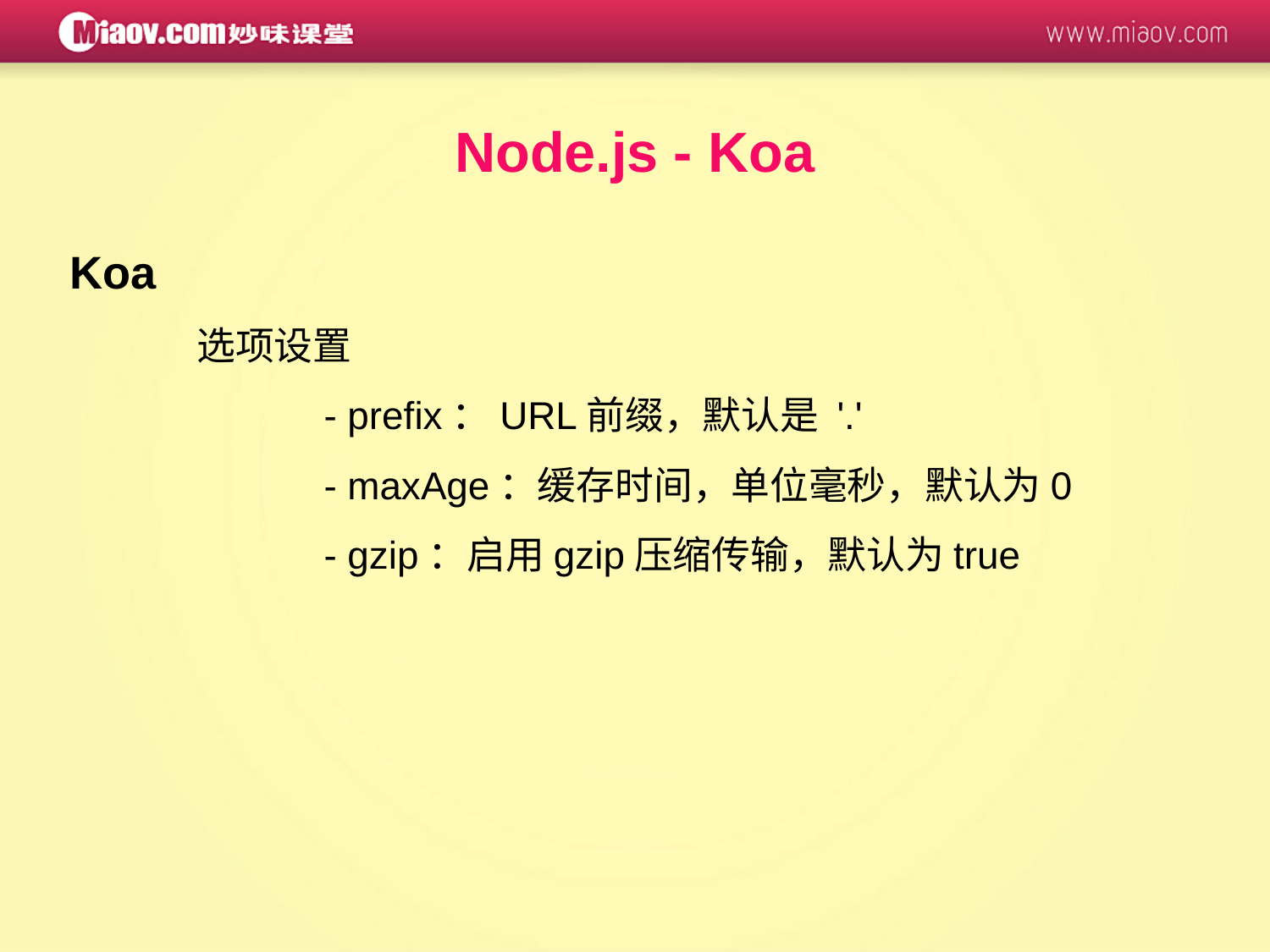

Node.js - Koa
Koa
	选项设置
		- prefix：URL前缀，默认是 '.'
		- maxAge：缓存时间，单位毫秒，默认为0
		- gzip：启用gzip压缩传输，默认为true